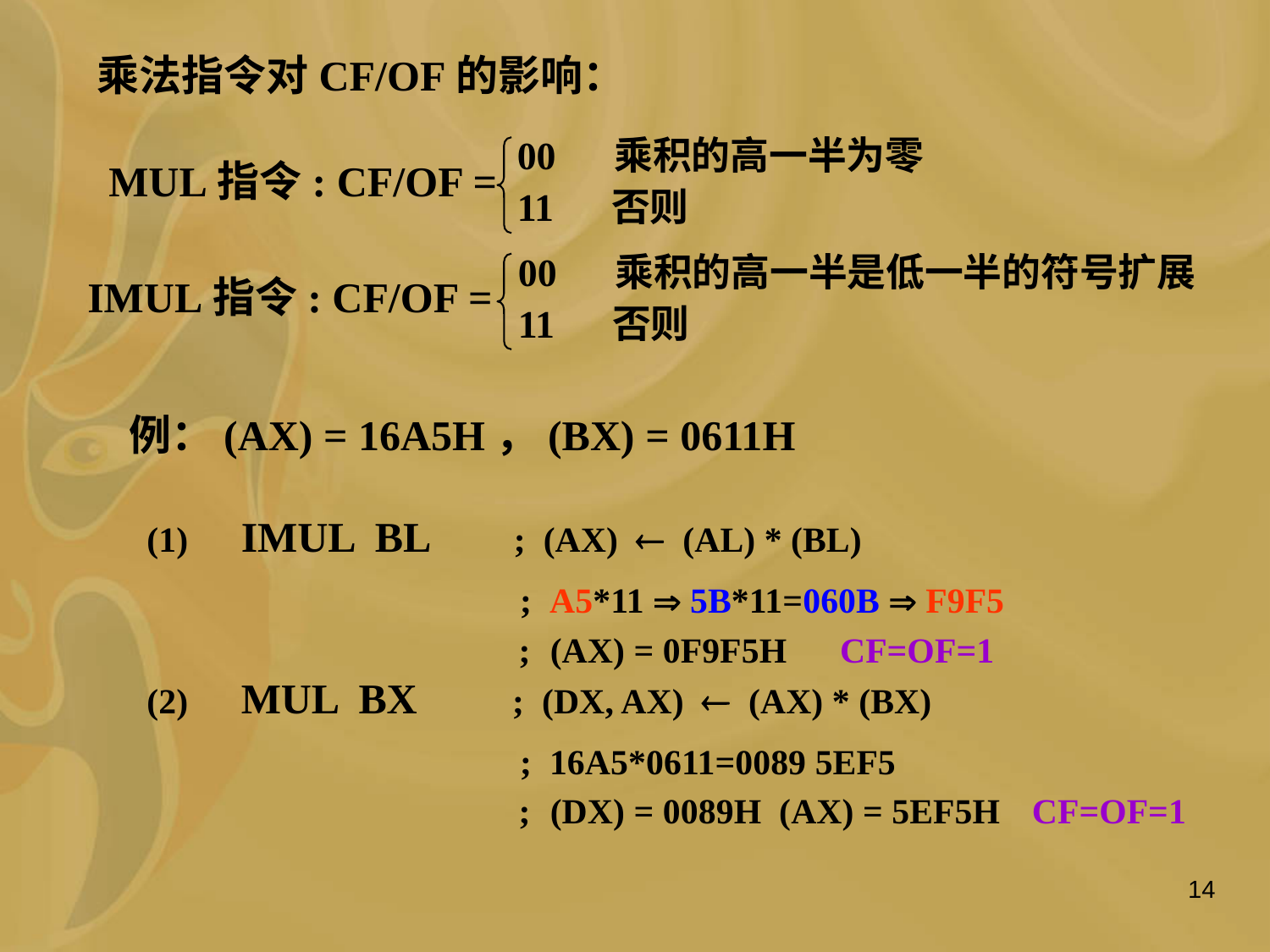

乘法指令对CF/OF的影响：

00     乘积的高一半为零
11     否则
MUL指令: CF/OF =

00     乘积的高一半是低一半的符号扩展
11     否则
  IMUL指令: CF/OF =
例：(AX) = 16A5H，(BX) = 0611H

  (1)     IMUL  BL        ;  (AX)  ←  (AL) * (BL)
                                            ;  A5*11 ⇒ 5B*11=060B ⇒ F9F5
                                     ;  (AX) = 0F9F5H     CF=OF=1
  (2)     MUL  BX         ;  (DX, AX)  ←  (AX) * (BX)
                                            ;  16A5*0611=0089 5EF5
                                     ;  (DX) = 0089H  (AX) = 5EF5H   CF=OF=1
14